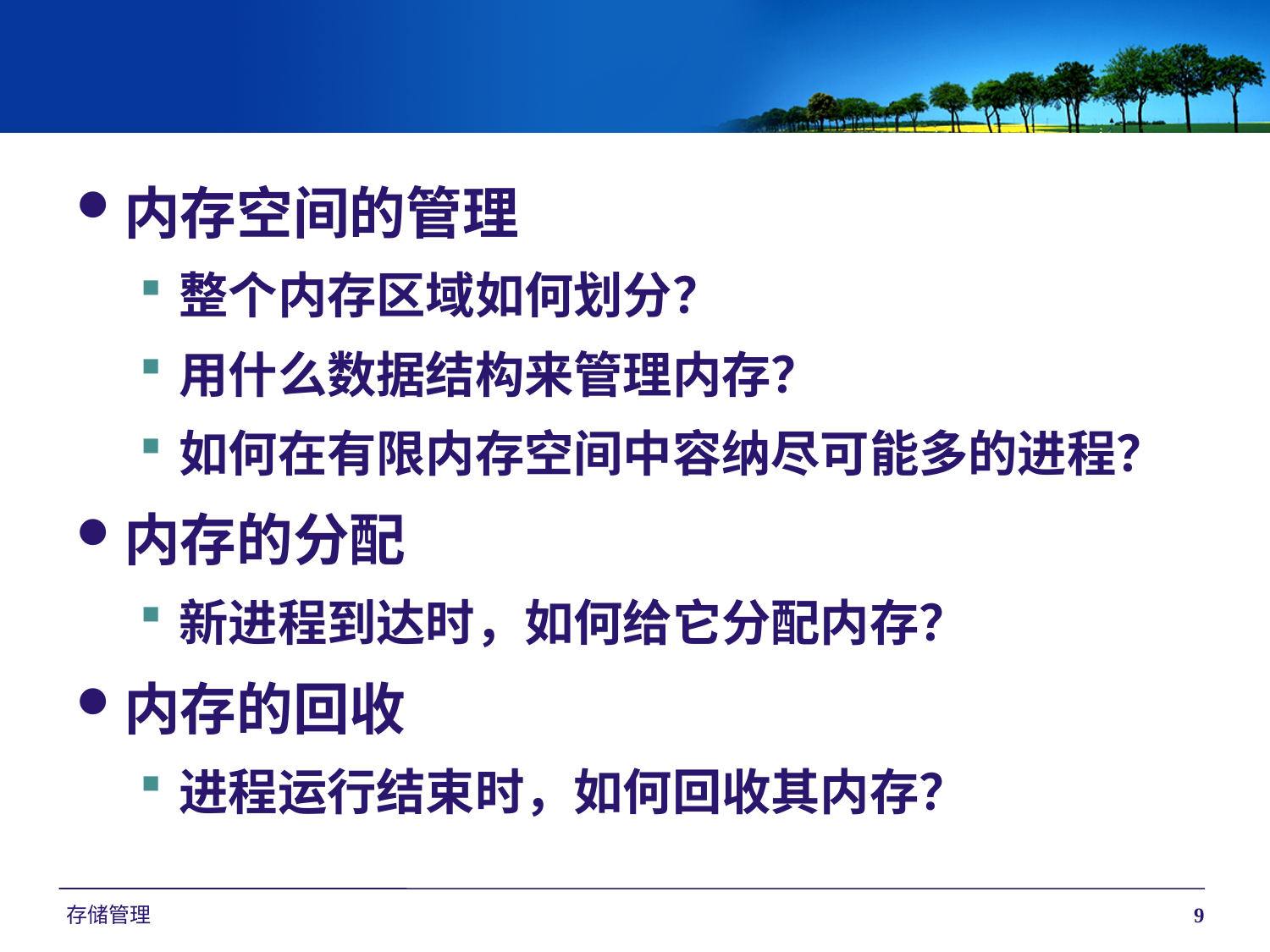

内存空间的管理
整个内存区域如何划分？
用什么数据结构来管理内存？
如何在有限内存空间中容纳尽可能多的进程？
内存的分配
新进程到达时，如何给它分配内存？
内存的回收
进程运行结束时，如何回收其内存？
存储管理
9